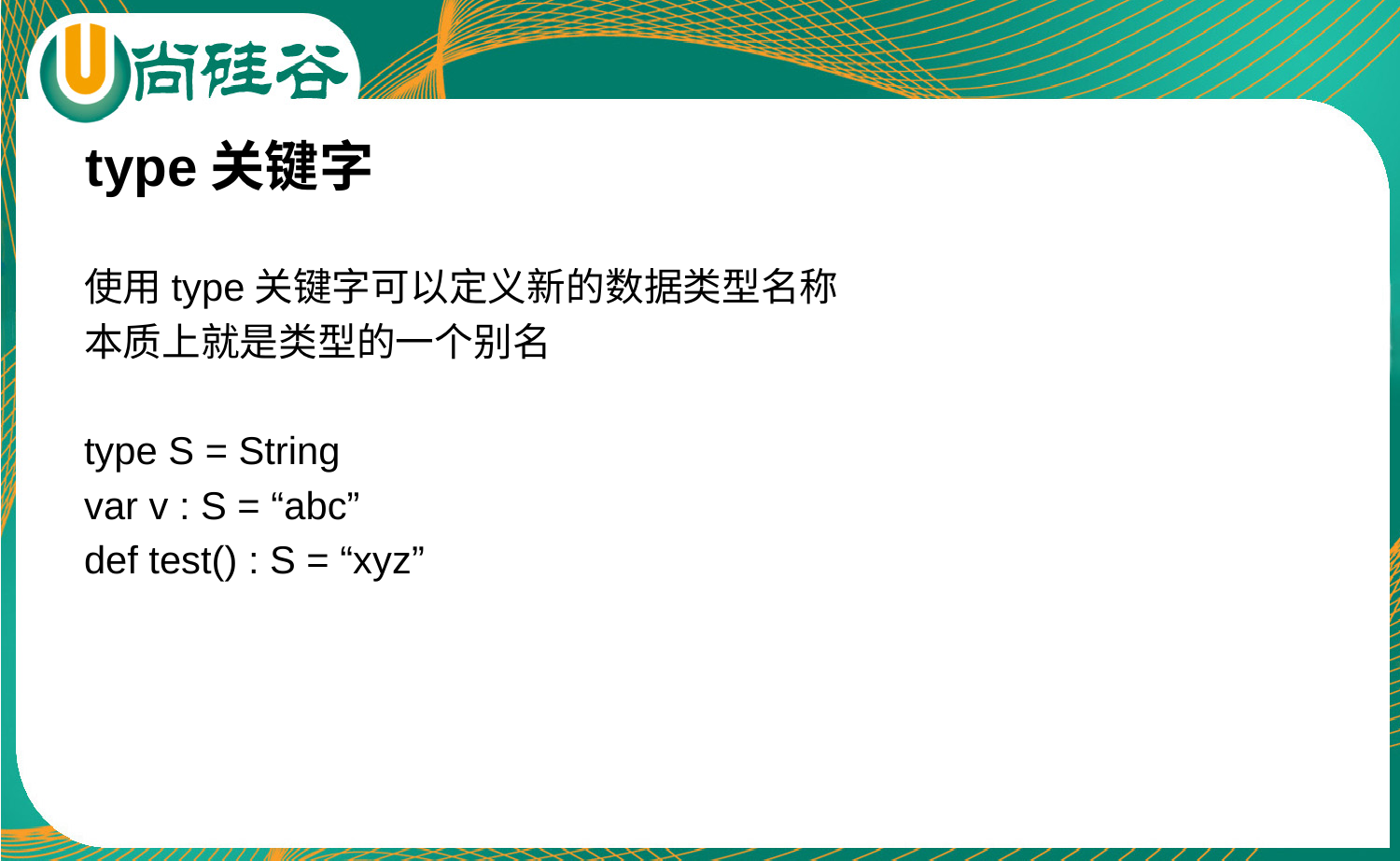

# type关键字

使用type关键字可以定义新的数据类型名称
本质上就是类型的一个别名

type S = String
var v : S = “abc”
def test() : S = “xyz”